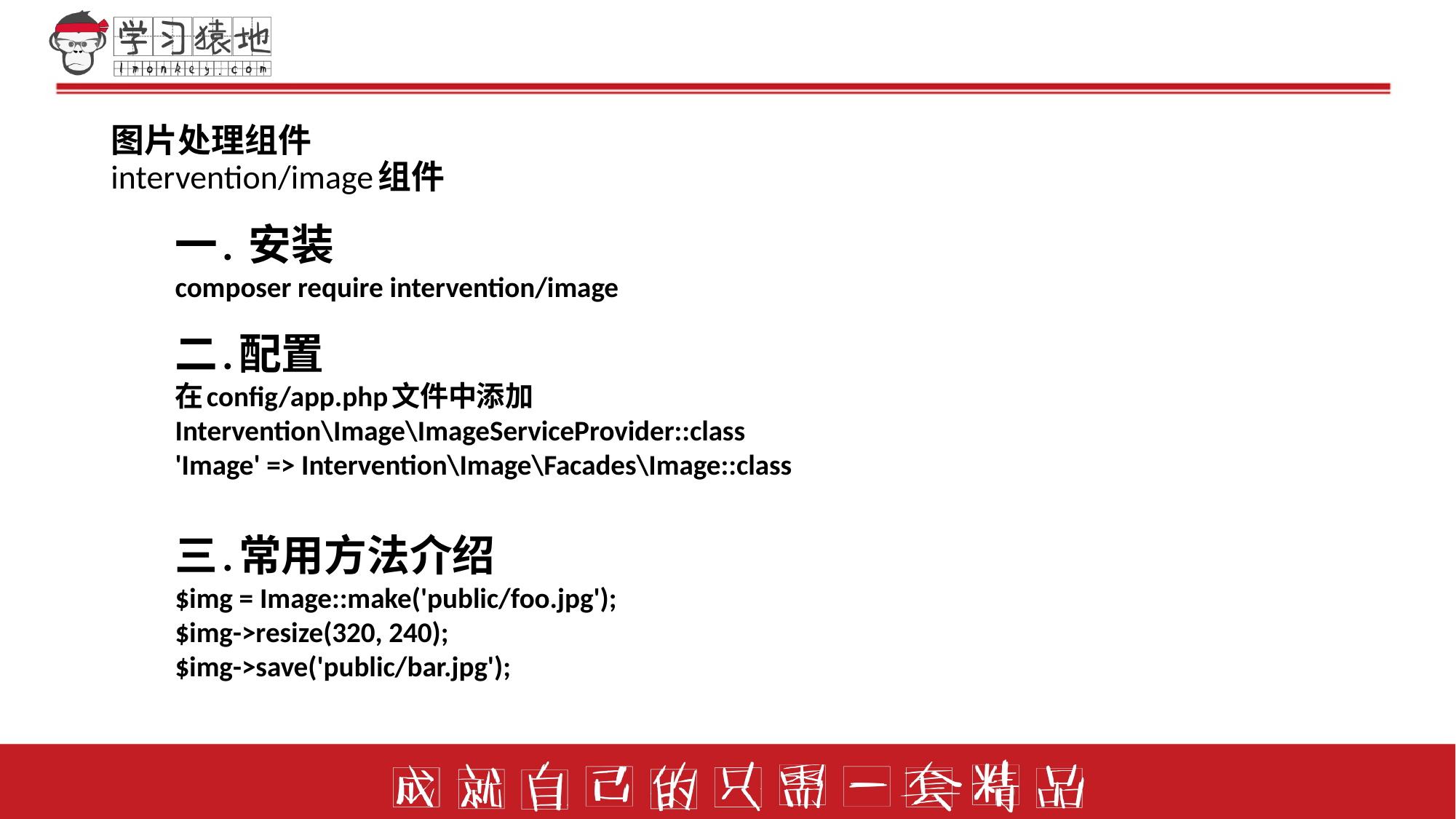

# 图片处理组件 intervention/image组件
一. 安装
composer require intervention/image

二.配置
在config/app.php文件中添加
Intervention\Image\ImageServiceProvider::class
'Image' => Intervention\Image\Facades\Image::class

三.常用方法介绍
$img = Image::make('public/foo.jpg');
$img->resize(320, 240);
$img->save('public/bar.jpg');